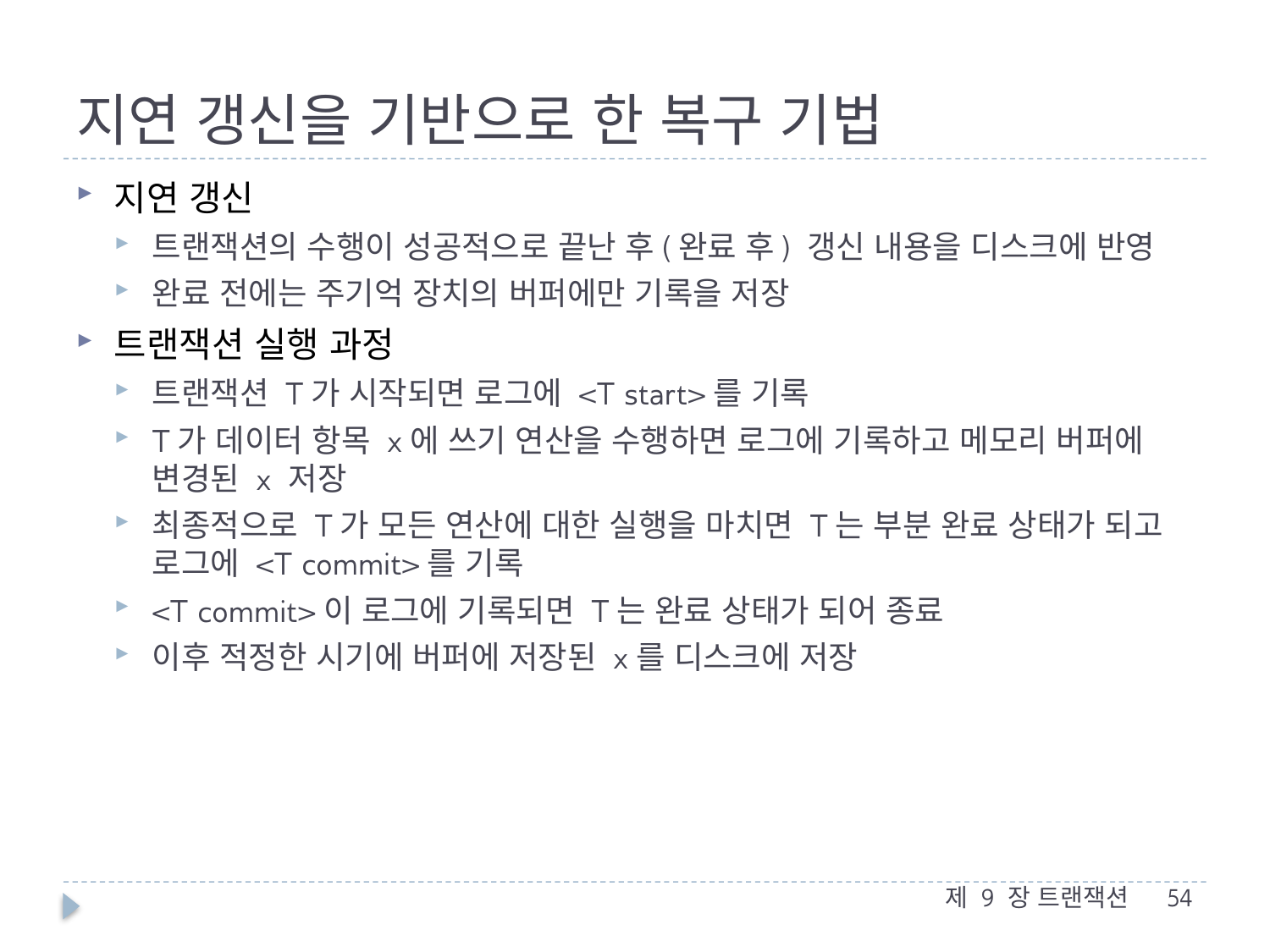

# 지연 갱신을 기반으로 한 복구 기법
지연 갱신
트랜잭션의 수행이 성공적으로 끝난 후(완료 후) 갱신 내용을 디스크에 반영
완료 전에는 주기억 장치의 버퍼에만 기록을 저장
트랜잭션 실행 과정
트랜잭션 T가 시작되면 로그에 <T start>를 기록
T가 데이터 항목 x에 쓰기 연산을 수행하면 로그에 기록하고 메모리 버퍼에 변경된 x 저장
최종적으로 T가 모든 연산에 대한 실행을 마치면 T는 부분 완료 상태가 되고 로그에 <T commit>를 기록
<T commit>이 로그에 기록되면 T는 완료 상태가 되어 종료
이후 적정한 시기에 버퍼에 저장된 x를 디스크에 저장
제 9 장 트랜잭션
54